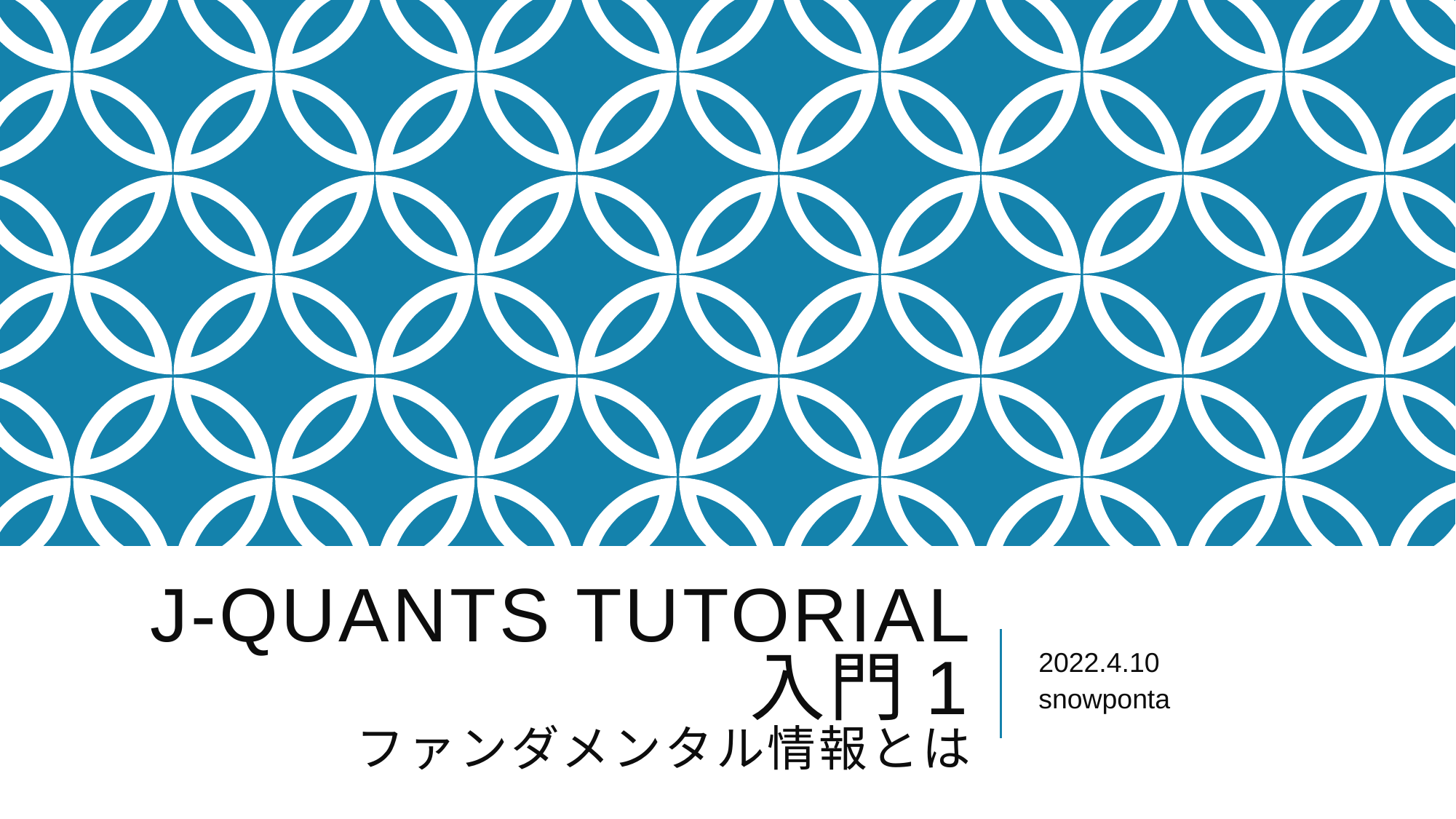

# J-Quants tutorial 入門1 ファンダメンタル情報とは
2022.4.10
snowponta